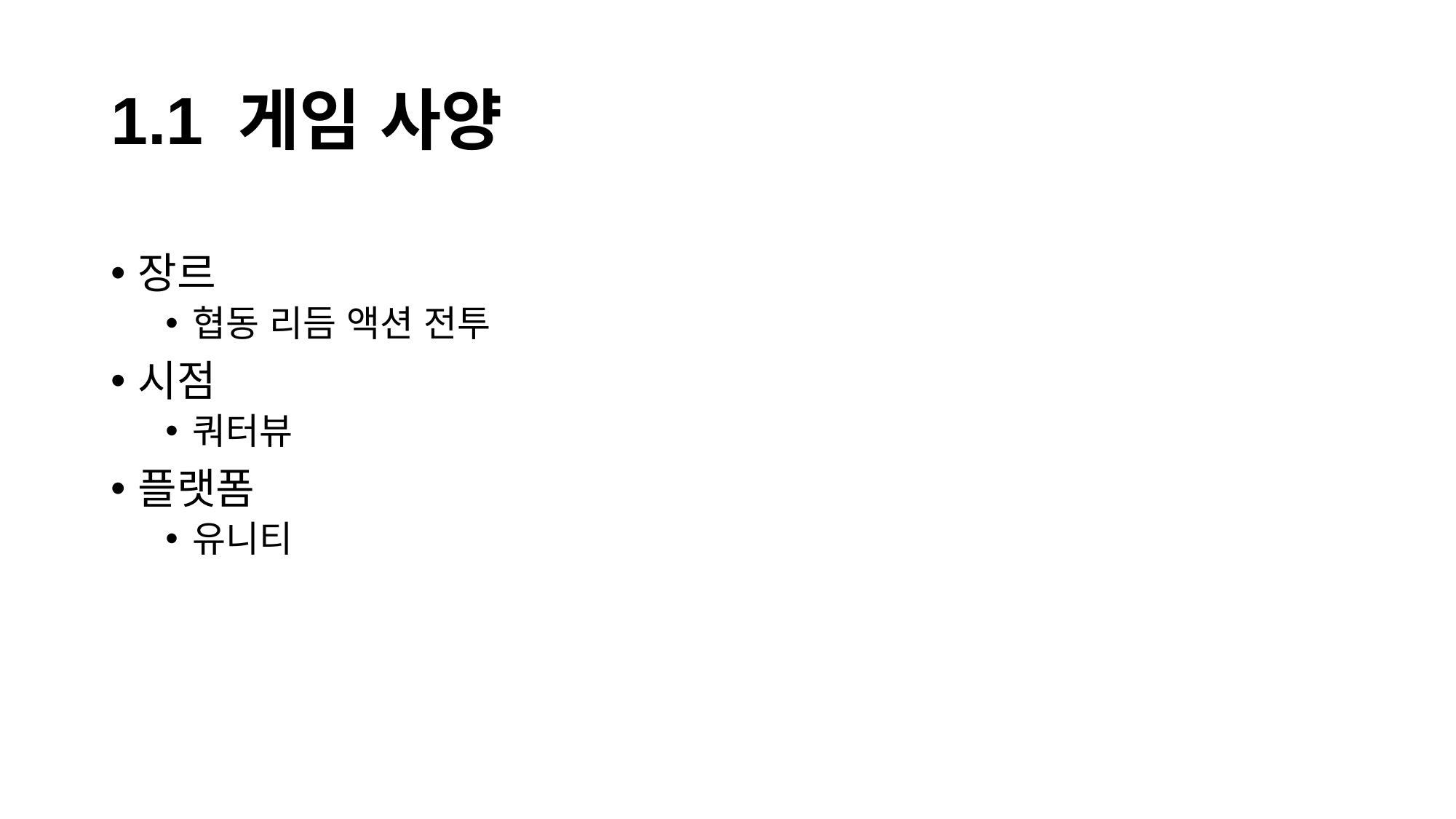

# 1.1 게임 사양
장르
협동 리듬 액션 전투
시점
쿼터뷰
플랫폼
유니티